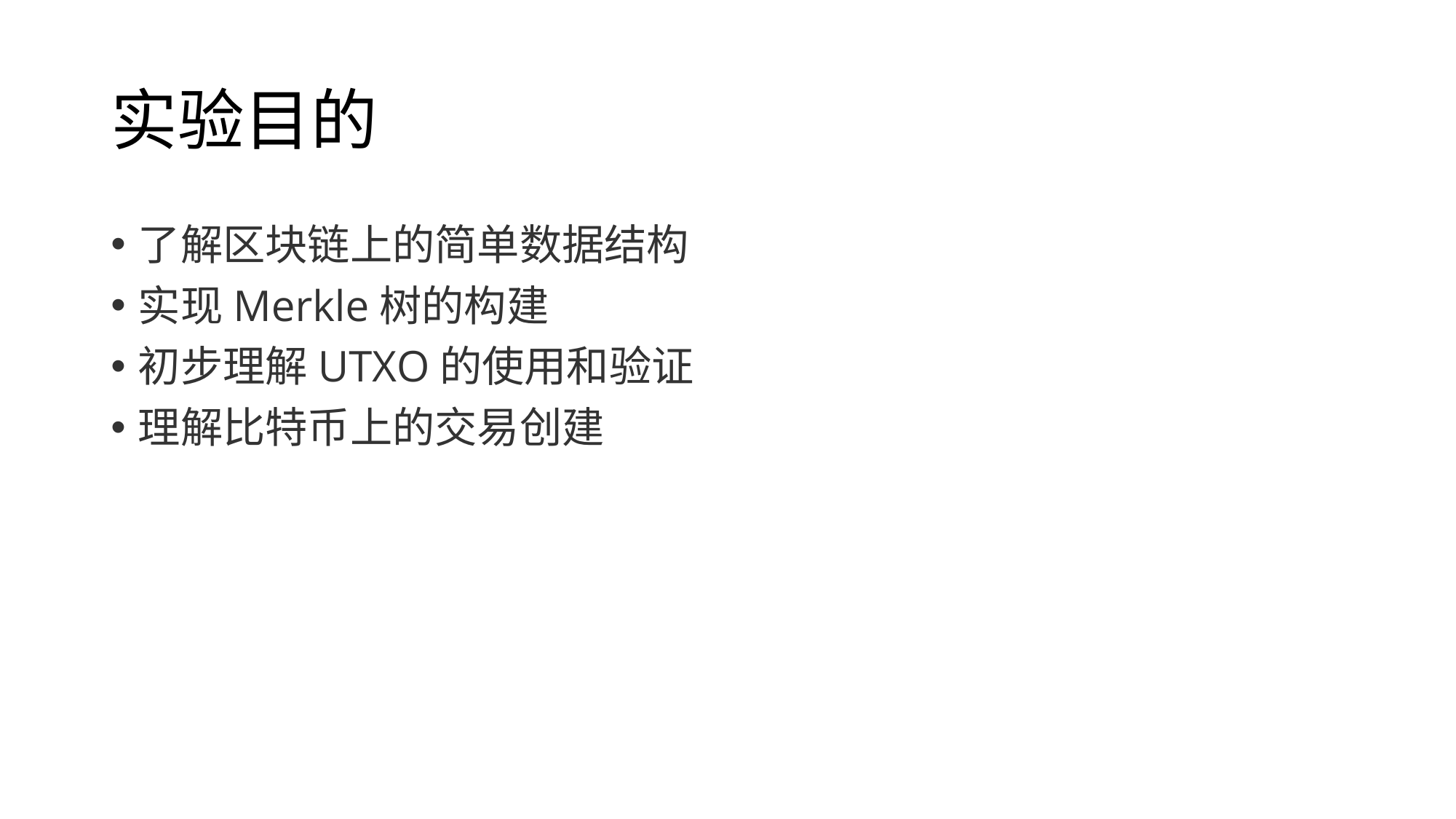

# 实验目的
了解区块链上的简单数据结构
实现Merkle树的构建
初步理解UTXO的使用和验证
理解比特币上的交易创建